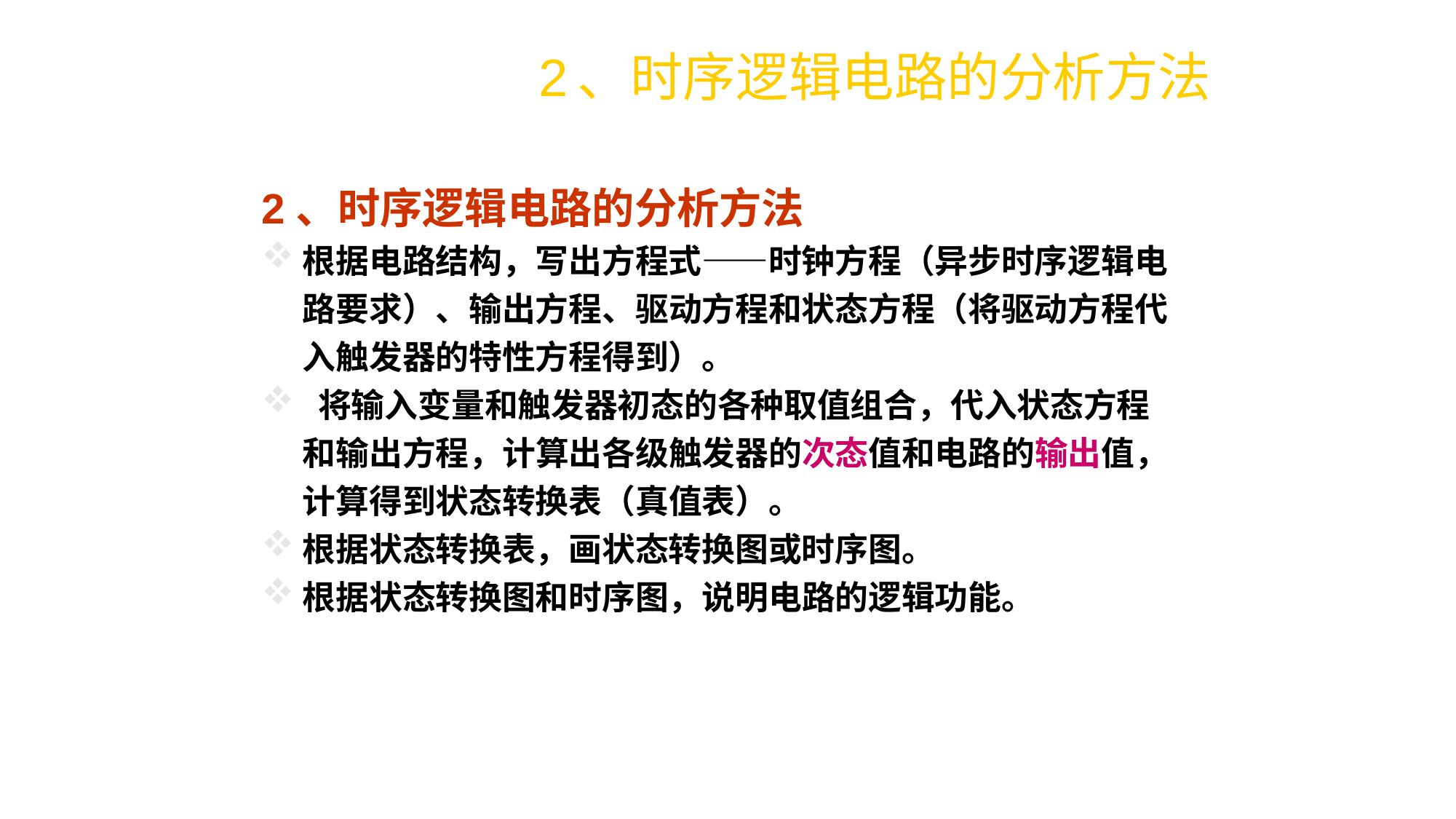

2、时序逻辑电路的分析方法
2、时序逻辑电路的分析方法
根据电路结构，写出方程式——时钟方程（异步时序逻辑电路要求）、输出方程、驱动方程和状态方程（将驱动方程代入触发器的特性方程得到）。
 将输入变量和触发器初态的各种取值组合，代入状态方程和输出方程，计算出各级触发器的次态值和电路的输出值，计算得到状态转换表（真值表）。
根据状态转换表，画状态转换图或时序图。
根据状态转换图和时序图，说明电路的逻辑功能。